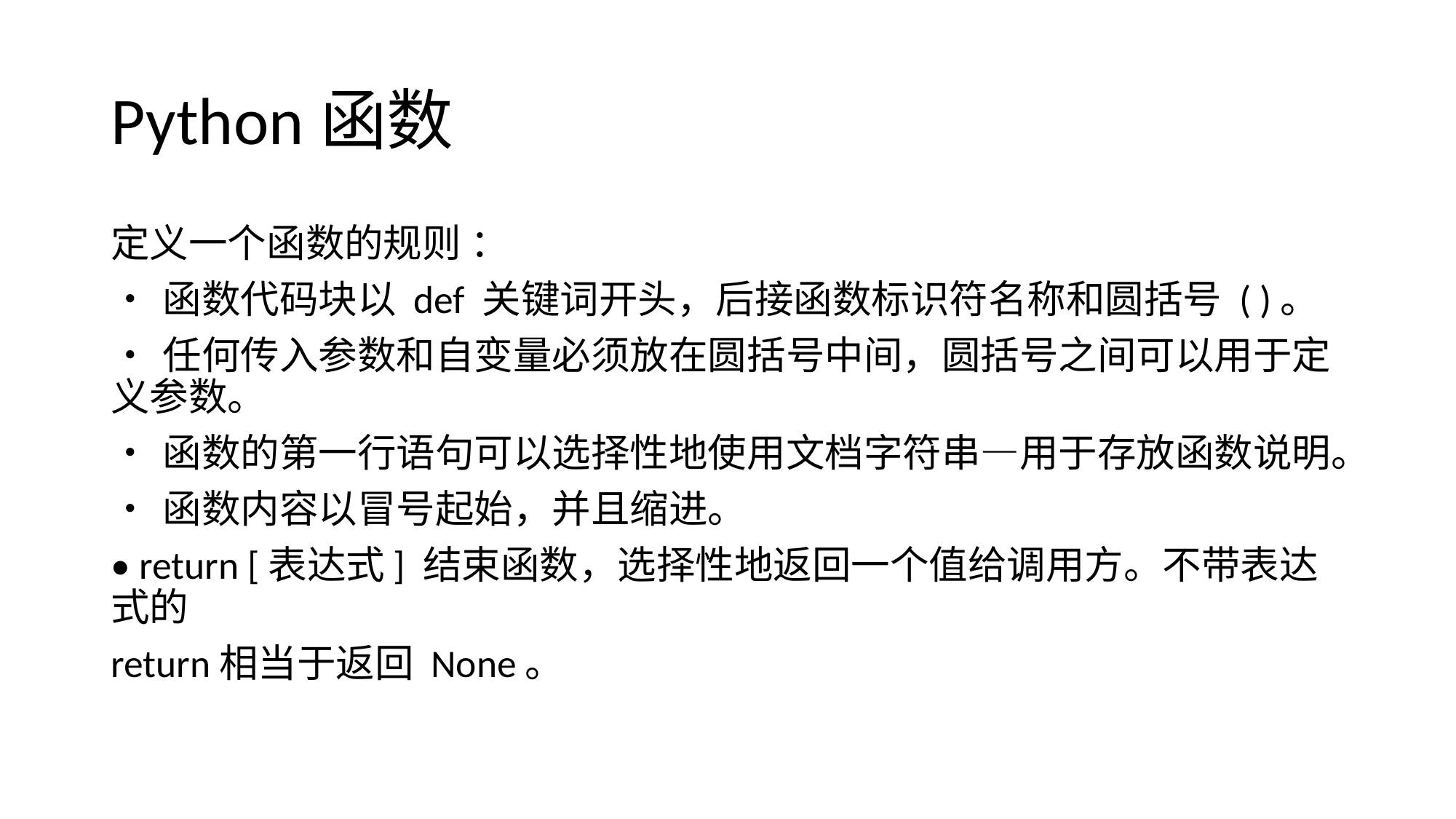

# Python函数
定义一个函数的规则 ：
• 函数代码块以 def 关键词开头，后接函数标识符名称和圆括号 ( )。
• 任何传入参数和自变量必须放在圆括号中间，圆括号之间可以用于定义参数。
• 函数的第一行语句可以选择性地使用文档字符串—用于存放函数说明。
• 函数内容以冒号起始，并且缩进。
• return [表达式] 结束函数，选择性地返回一个值给调用方。不带表达式的
return相当于返回 None。